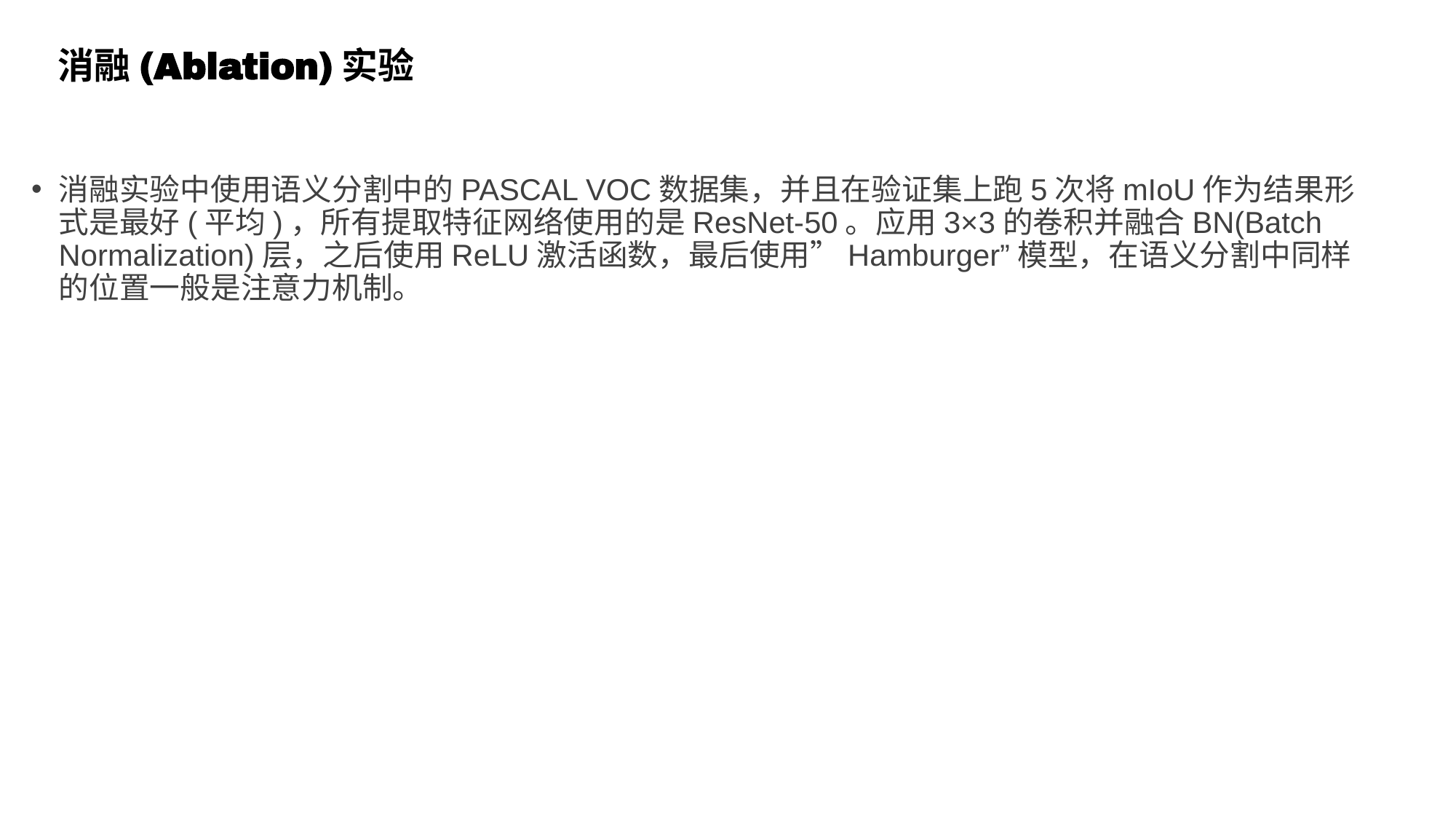

消融(Ablation)实验

消融实验中使用语义分割中的PASCAL VOC数据集，并且在验证集上跑5次将mIoU作为结果形式是最好(平均)，所有提取特征网络使用的是ResNet-50。应用3×3的卷积并融合BN(Batch Normalization)层，之后使用ReLU激活函数，最后使用”Hamburger”模型，在语义分割中同样的位置一般是注意力机制。